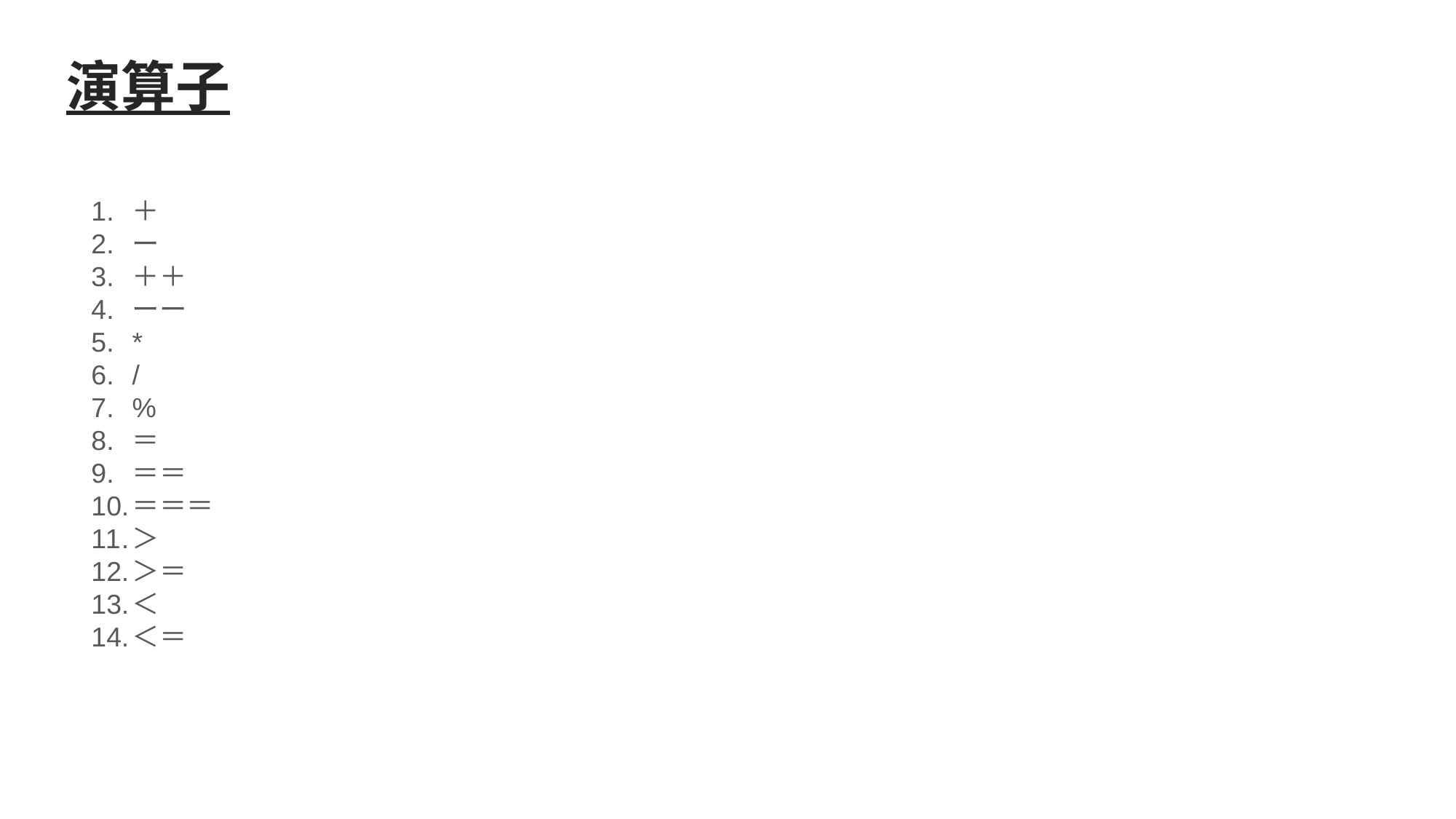

演算子
＋
ー
＋＋
ーー
*
/
%
＝
＝＝
＝＝＝
＞
＞＝
＜
＜＝